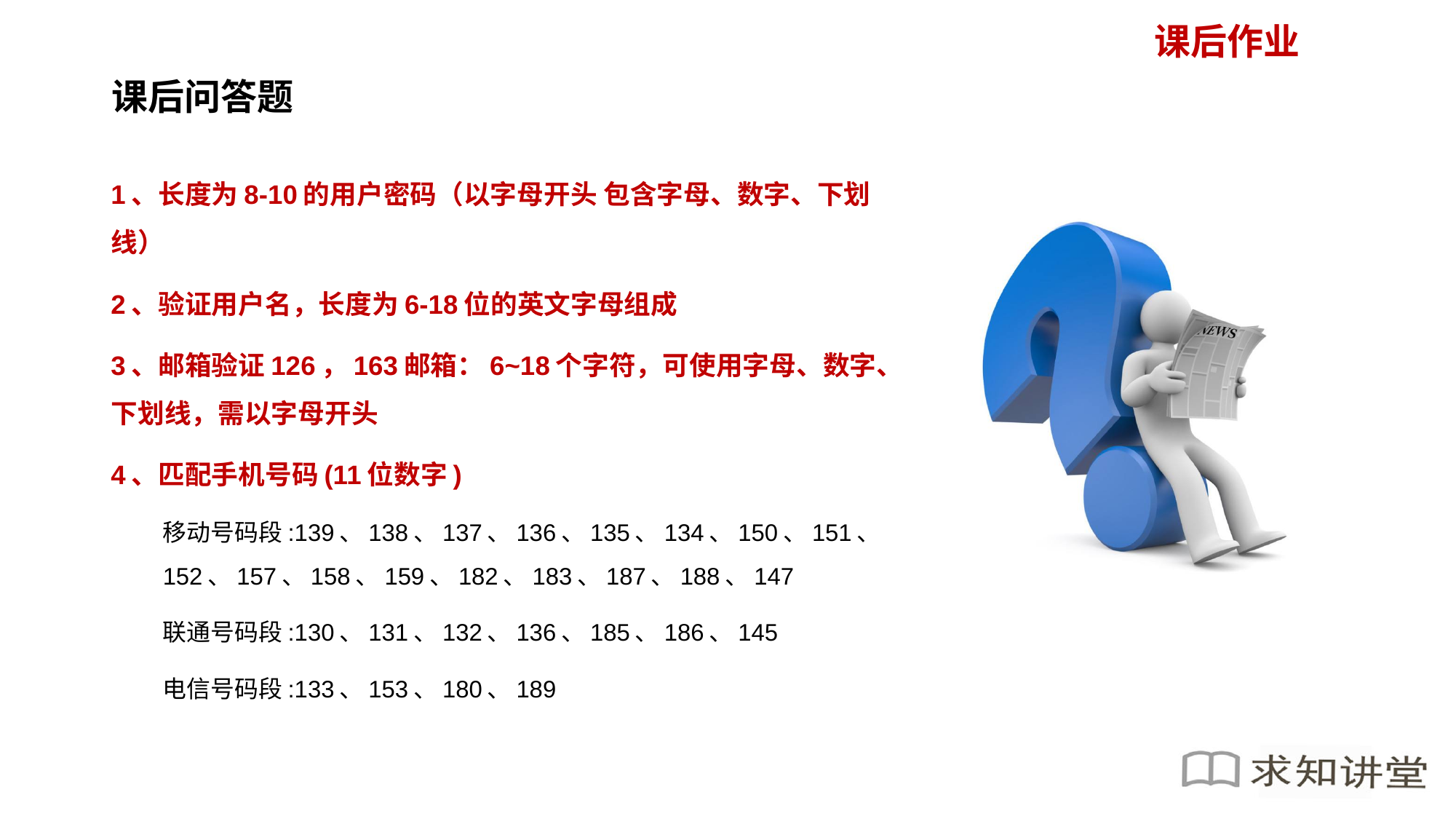

1、长度为8-10的用户密码（以字母开头 包含字母、数字、下划线）
2、验证用户名，长度为6-18位的英文字母组成
3、邮箱验证126，163邮箱：6~18个字符，可使用字母、数字、下划线，需以字母开头
4、匹配手机号码(11位数字)
移动号码段:139、138、137、136、135、134、150、151、152、157、158、159、182、183、187、188、147
联通号码段:130、131、132、136、185、186、145
电信号码段:133、153、180、189